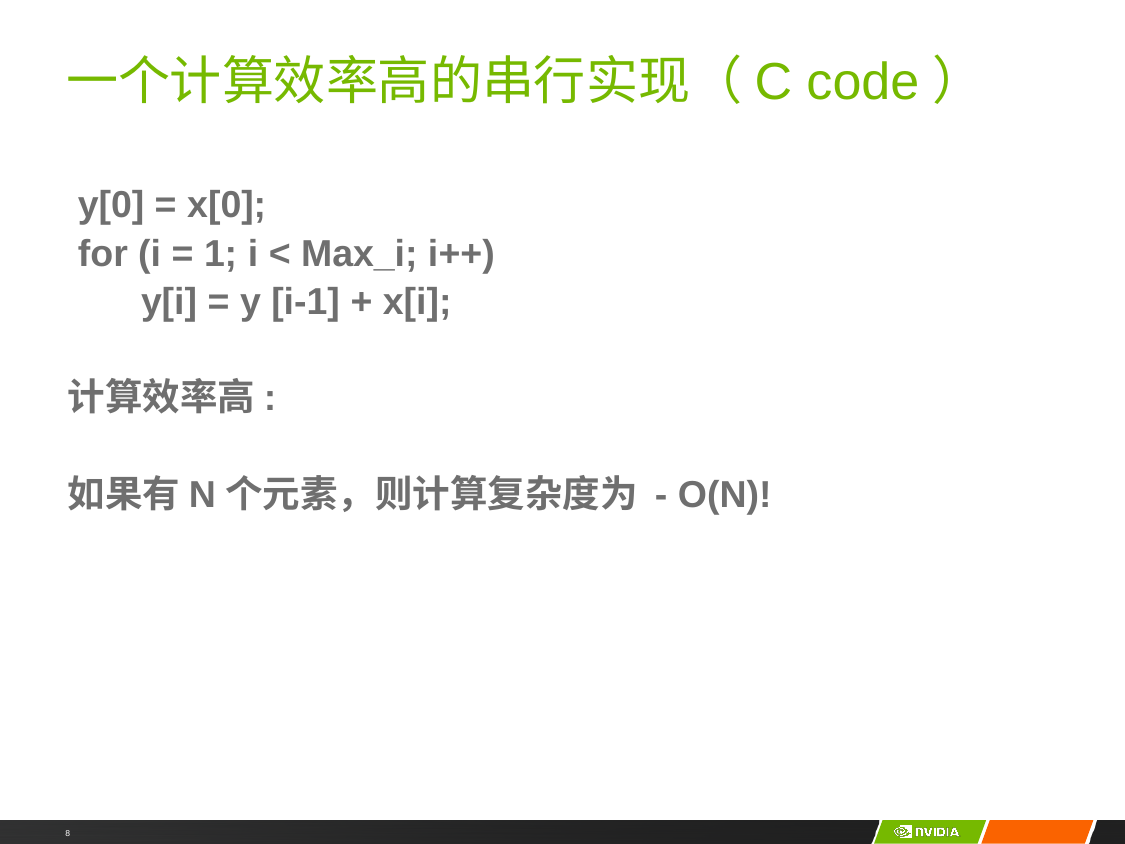

# 一个计算效率高的串行实现（C code）

 y[0] = x[0];
 for (i = 1; i < Max_i; i++)
       y[i] = y [i-1] + x[i];

计算效率高:

如果有N个元素，则计算复杂度为 - O(N)!
8